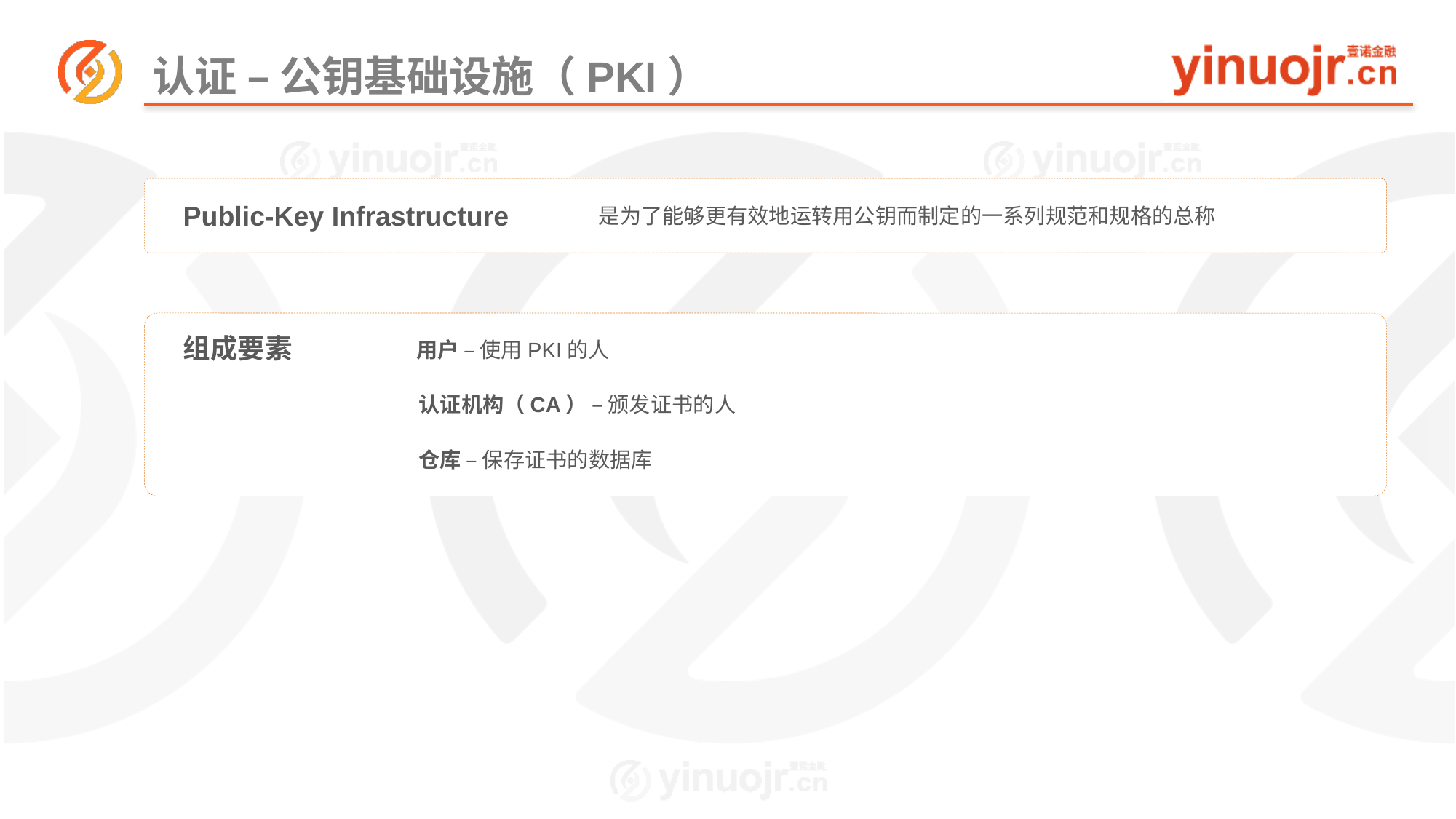

# 认证 – 公钥基础设施（PKI）

Public-Key Infrastructure
是为了能够更有效地运转用公钥而制定的一系列规范和规格的总称

组成要素
用户 – 使用PKI的人
认证机构（CA） – 颁发证书的人
仓库 – 保存证书的数据库